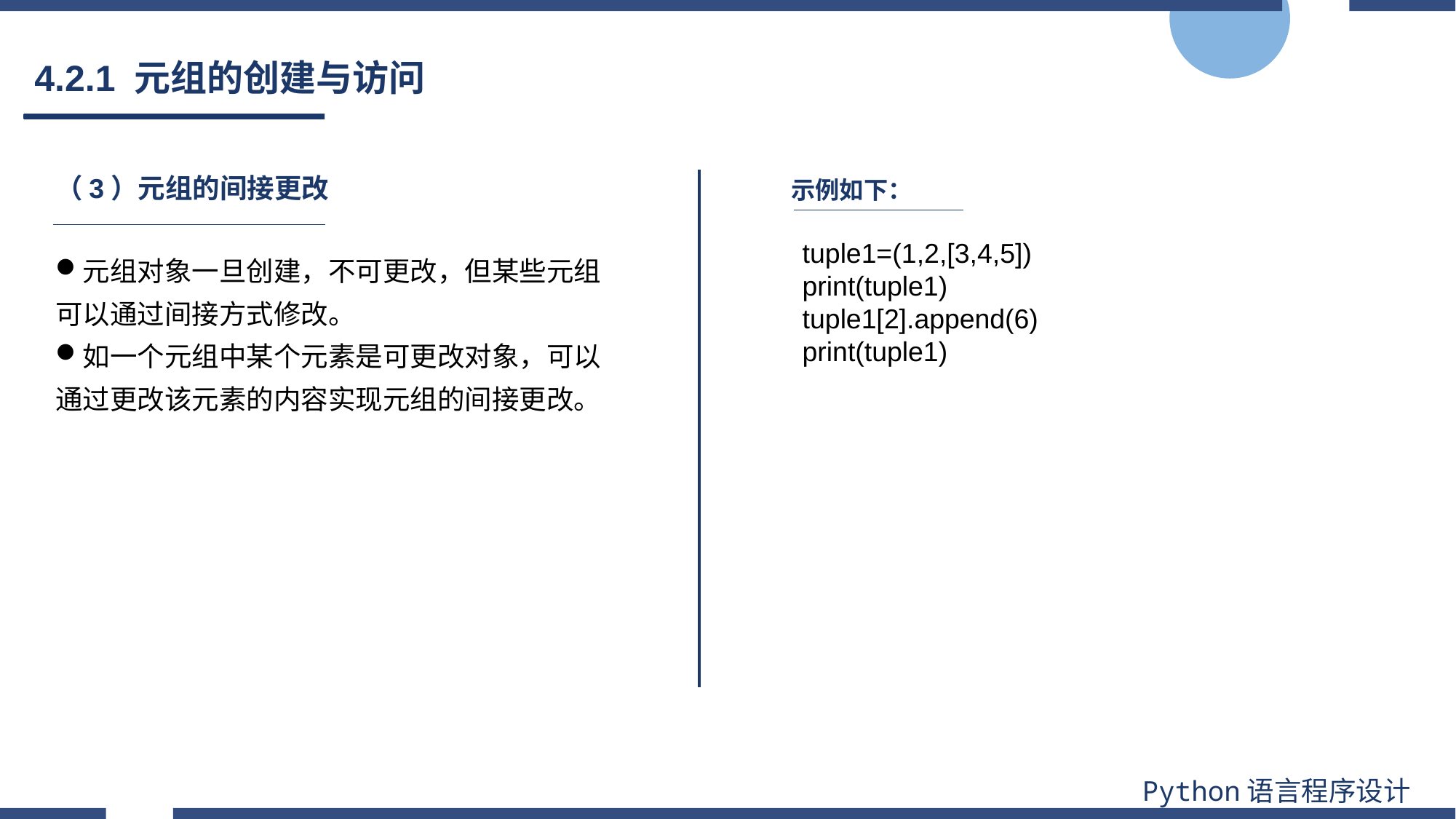

# 4.2.1 元组的创建与访问
（3）元组的间接更改
示例如下：
tuple1=(1,2,[3,4,5])
print(tuple1)
tuple1[2].append(6)
print(tuple1)
元组对象一旦创建，不可更改，但某些元组可以通过间接方式修改。
如一个元组中某个元素是可更改对象，可以通过更改该元素的内容实现元组的间接更改。